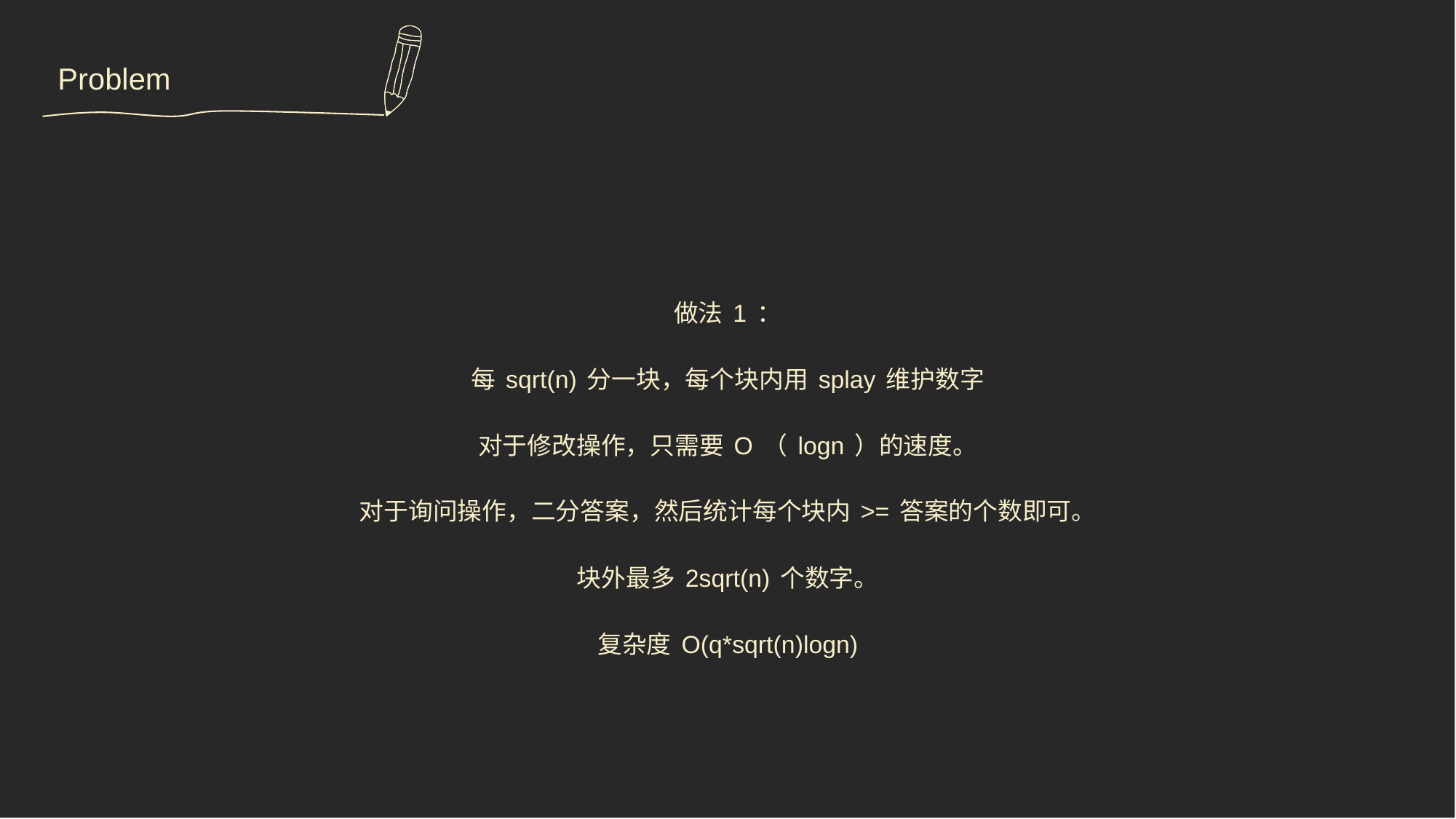

Problem

做法1：
每sqrt(n)分一块，每个块内用splay维护数字
对于修改操作，只需要O（logn）的速度。
对于询问操作，二分答案，然后统计每个块内>=答案的个数即可。
块外最多2sqrt(n)个数字。
复杂度O(q*sqrt(n)logn)